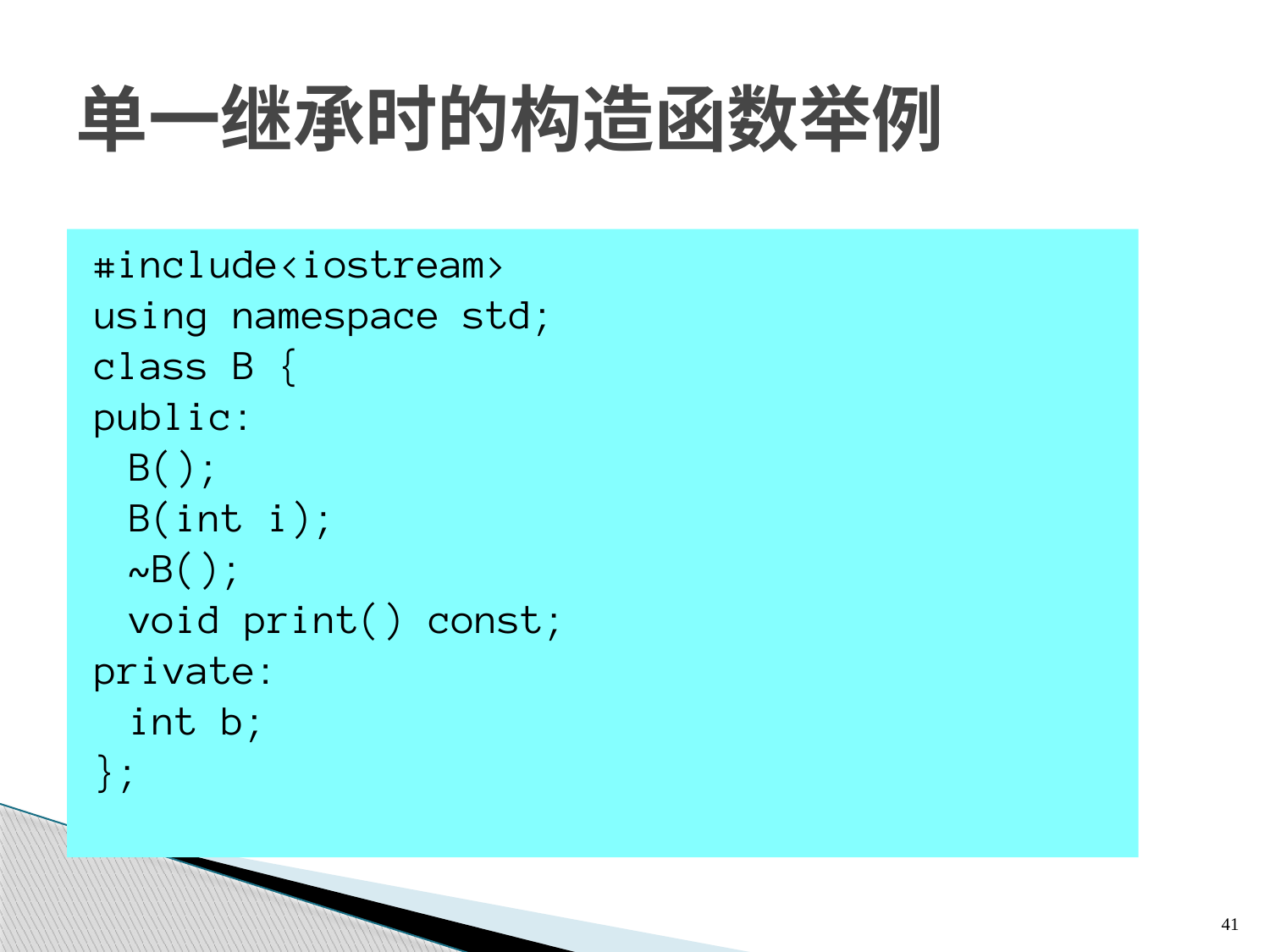

7.4 派生类的构造和析构函数 —— 7.4.1 构造函数
# 单一继承时的构造函数举例
#include<iostream>
using namespace std;
class B {
public:
	B();
	B(int i);
	~B();
	void print() const;
private:
	int b;
};
41